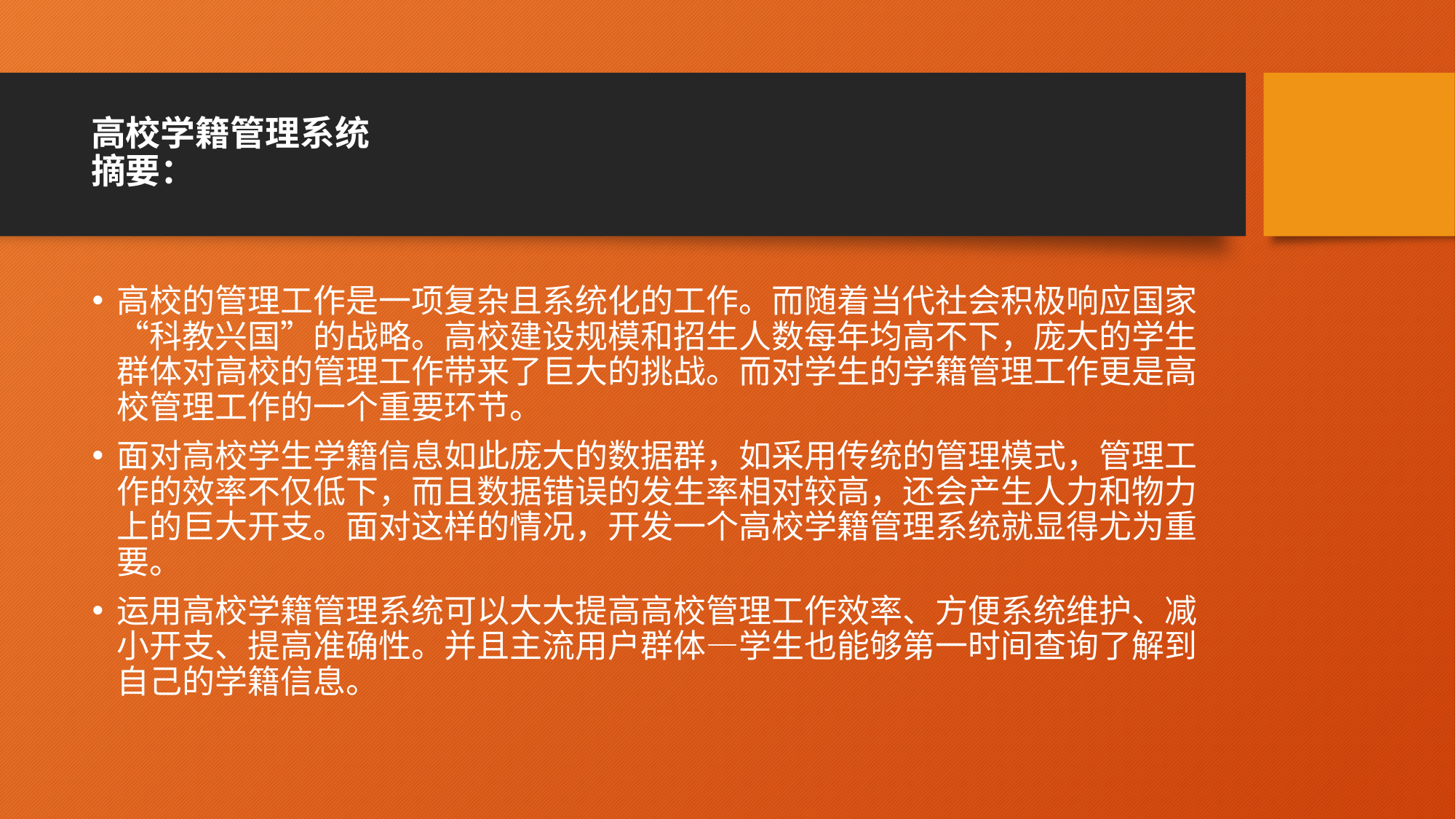

# 高校学籍管理系统 摘要：
高校的管理工作是一项复杂且系统化的工作。而随着当代社会积极响应国家“科教兴国”的战略。高校建设规模和招生人数每年均高不下，庞大的学生群体对高校的管理工作带来了巨大的挑战。而对学生的学籍管理工作更是高校管理工作的一个重要环节。
面对高校学生学籍信息如此庞大的数据群，如采用传统的管理模式，管理工作的效率不仅低下，而且数据错误的发生率相对较高，还会产生人力和物力上的巨大开支。面对这样的情况，开发一个高校学籍管理系统就显得尤为重要。
运用高校学籍管理系统可以大大提高高校管理工作效率、方便系统维护、减小开支、提高准确性。并且主流用户群体—学生也能够第一时间查询了解到自己的学籍信息。